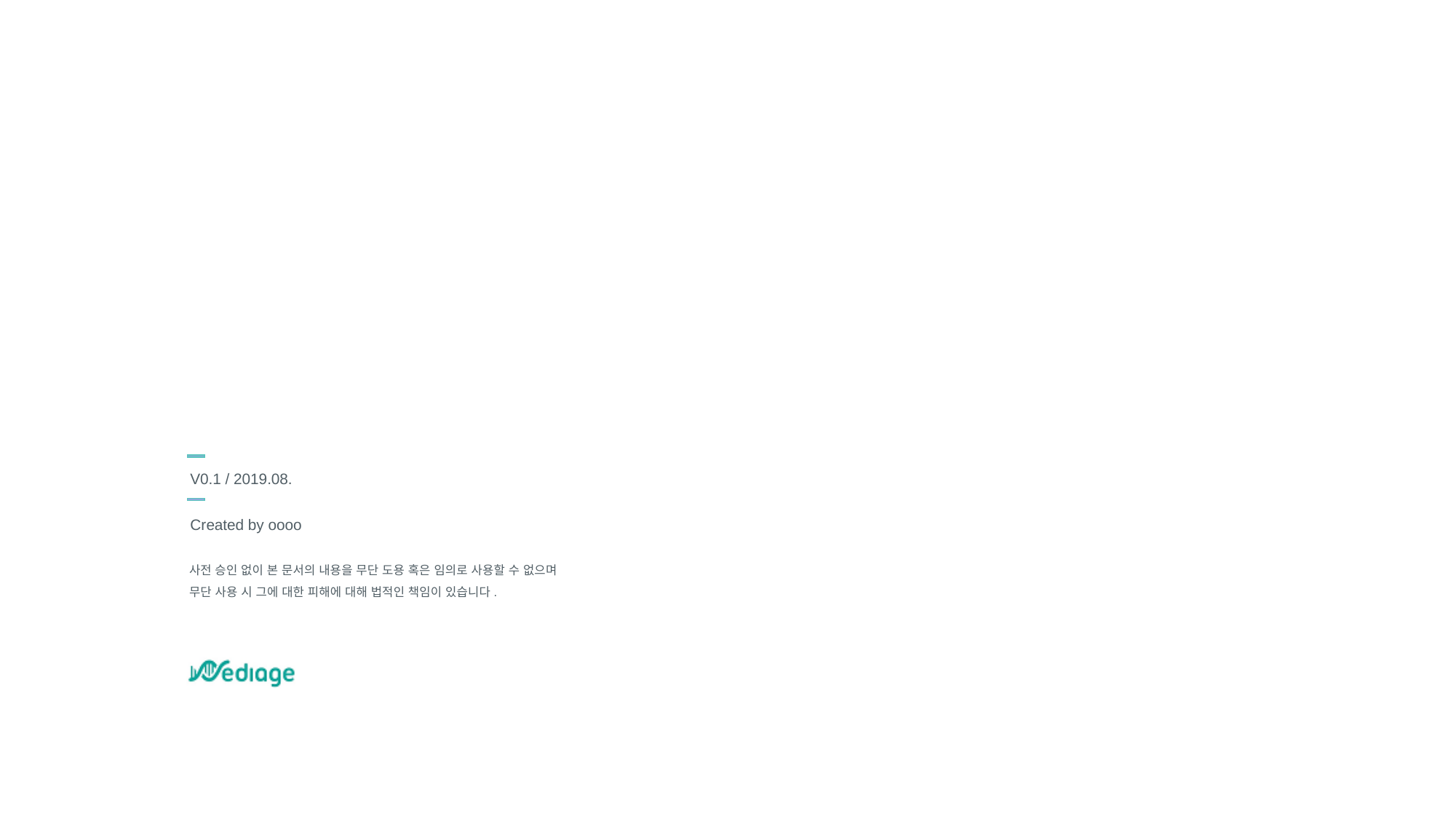

#
V0.1 / 2019.08.
Created by oooo
사전 승인 없이 본 문서의 내용을 무단 도용 혹은 임의로 사용할 수 없으며
무단 사용 시 그에 대한 피해에 대해 법적인 책임이 있습니다.